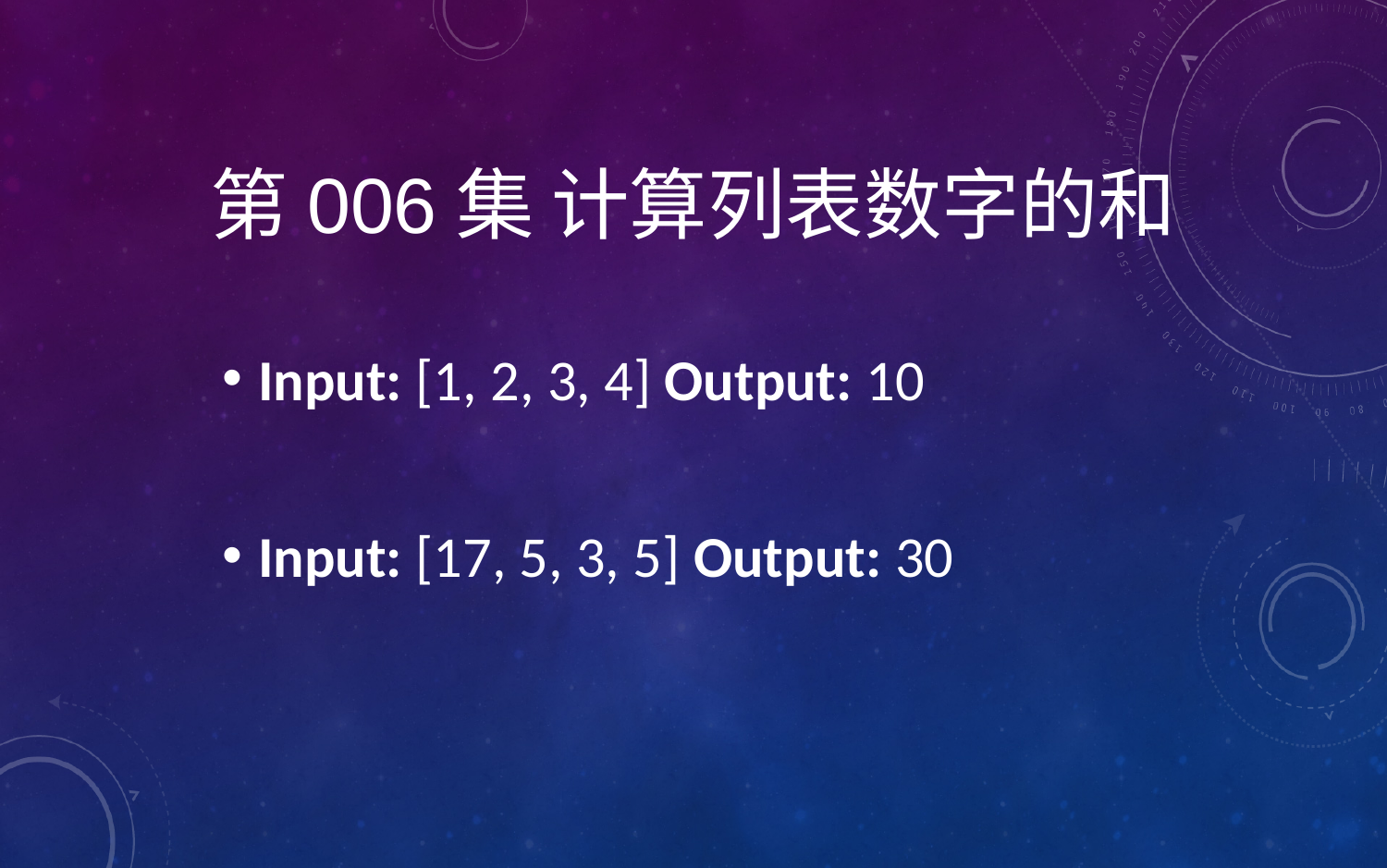

第006集 计算列表数字的和
Input: [1, 2, 3, 4] Output: 10

Input: [17, 5, 3, 5] Output: 30